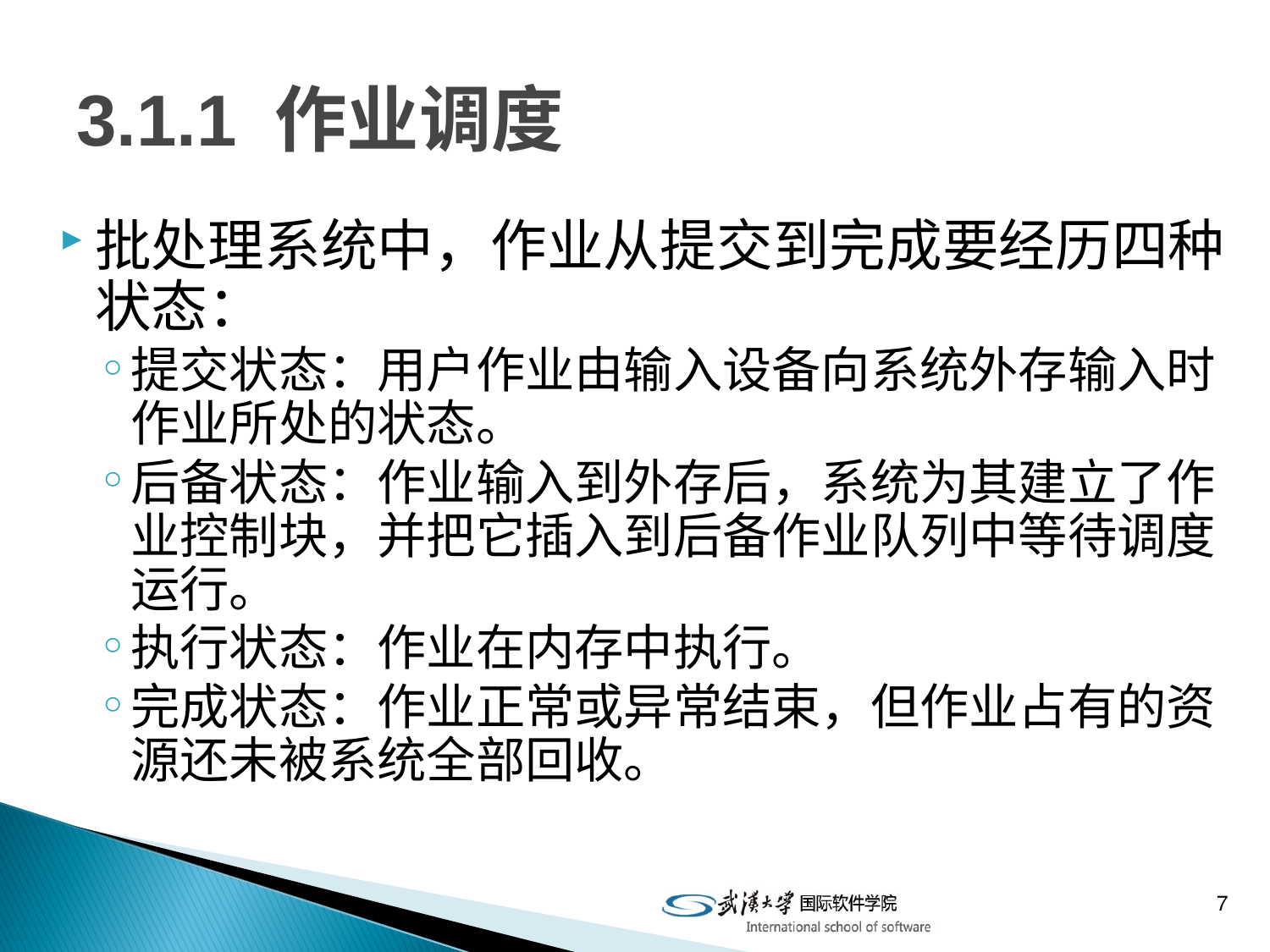

# 3.1.1 作业调度
批处理系统中，作业从提交到完成要经历四种状态：
提交状态：用户作业由输入设备向系统外存输入时作业所处的状态。
后备状态：作业输入到外存后，系统为其建立了作业控制块，并把它插入到后备作业队列中等待调度运行。
执行状态：作业在内存中执行。
完成状态：作业正常或异常结束，但作业占有的资源还未被系统全部回收。